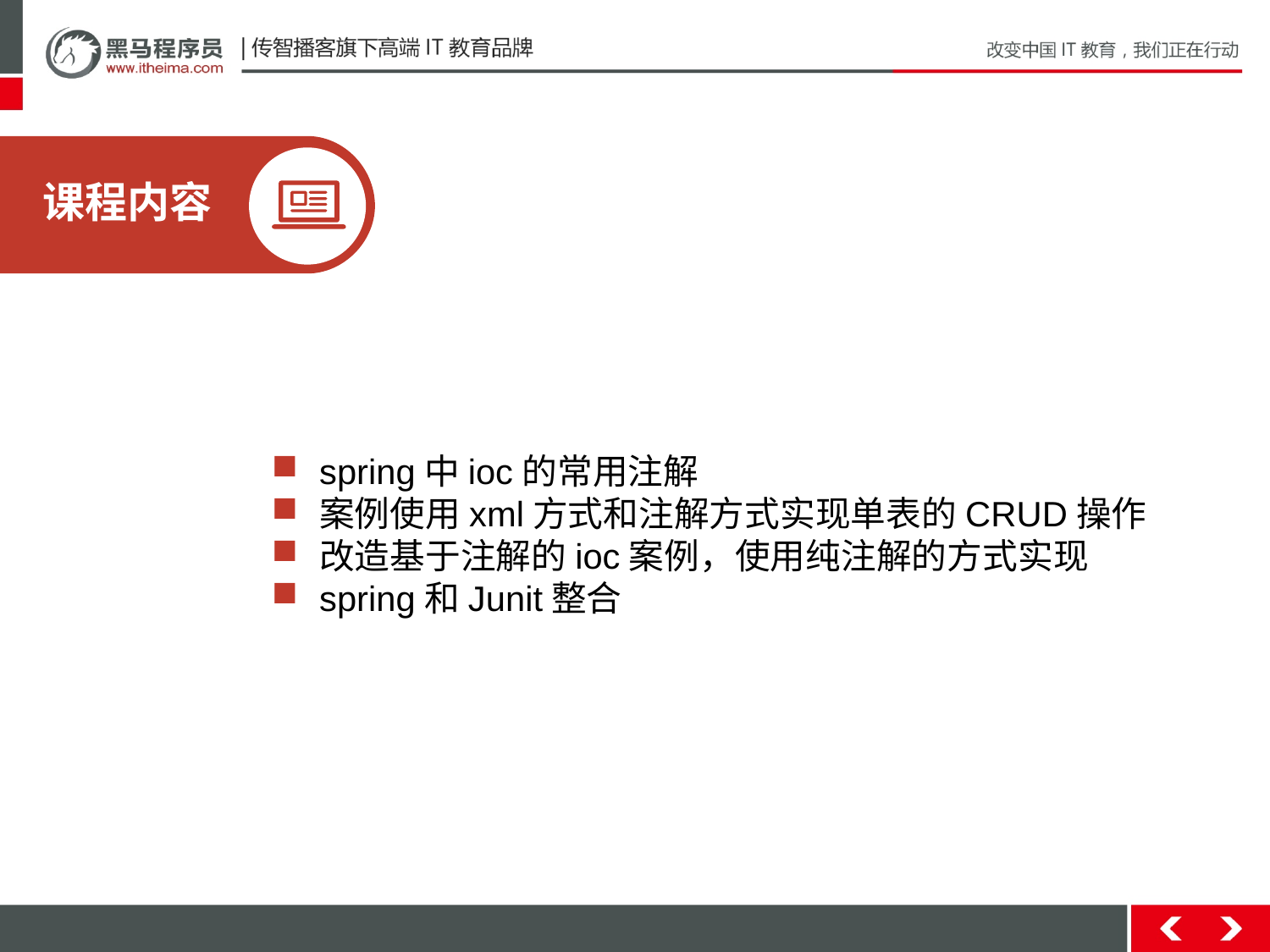

课程内容

spring中ioc的常用注解
案例使用xml方式和注解方式实现单表的CRUD操作
改造基于注解的ioc案例，使用纯注解的方式实现
spring和Junit整合